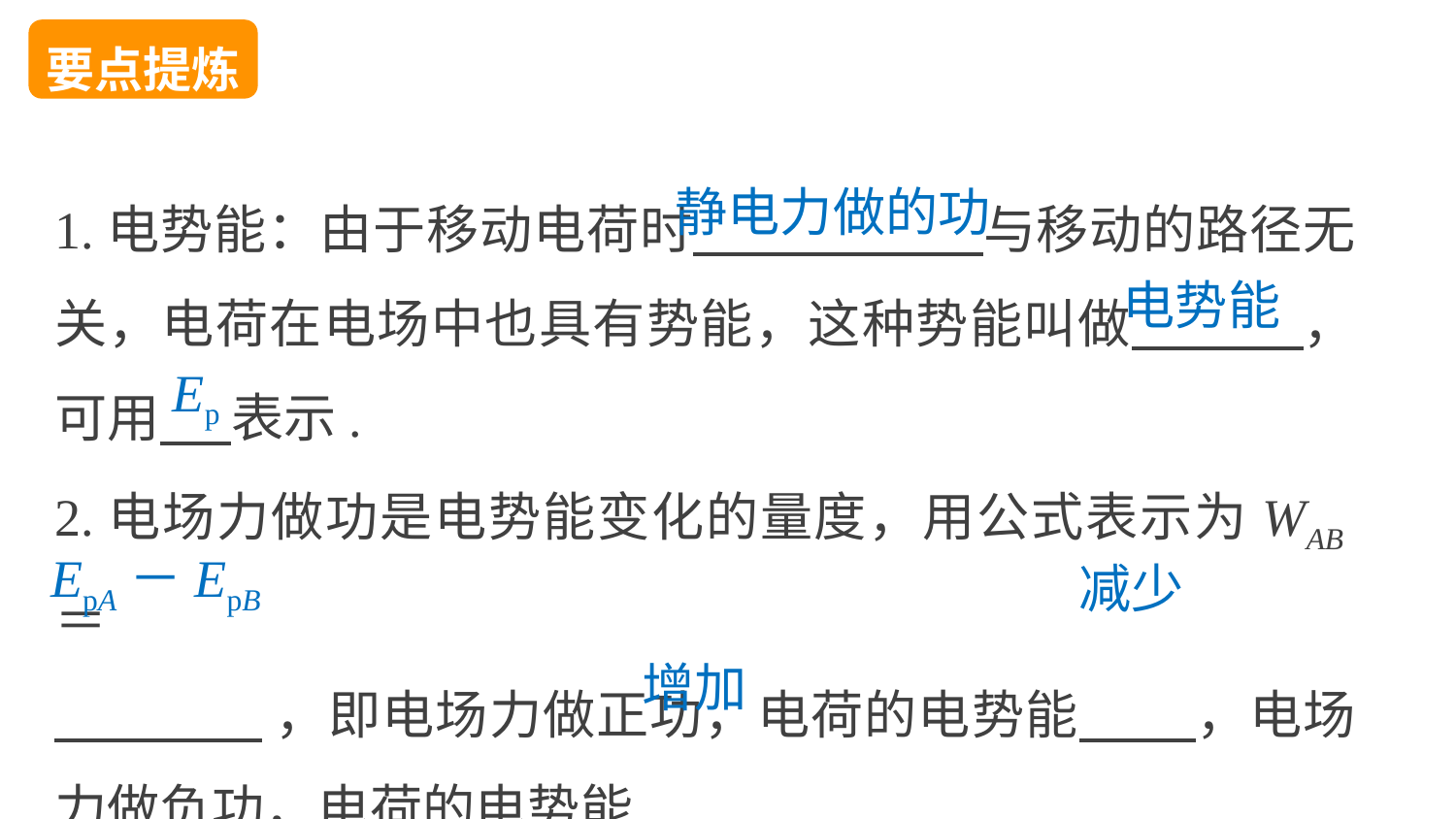

要点提炼
1.电势能：由于移动电荷时                       与移动的路径无关，电荷在电场中也具有势能，这种势能叫做             ，可用      表示.
2.电场力做功是电势能变化的量度，用公式表示为WAB＝
                ，即电场力做正功，电荷的电势能         ，电场力做负功，电荷的电势能          .
静电力做的功
电势能
Ep
EpA－EpB
减少
增加